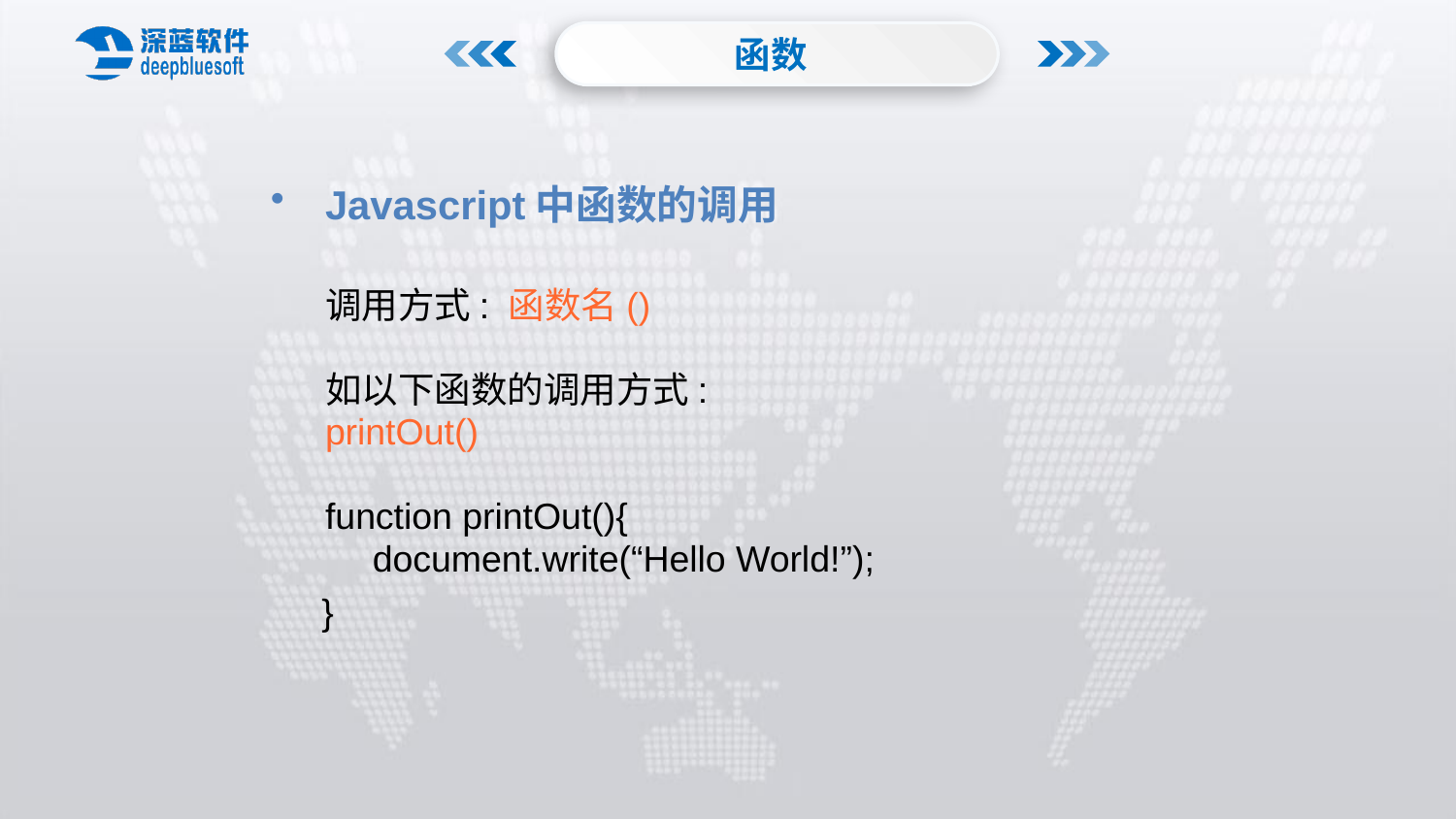

函数

Javascript中函数的调用

	调用方式: 函数名()

	如以下函数的调用方式:
	printOut()

 	function printOut(){
          document.write(“Hello World!”);
     }